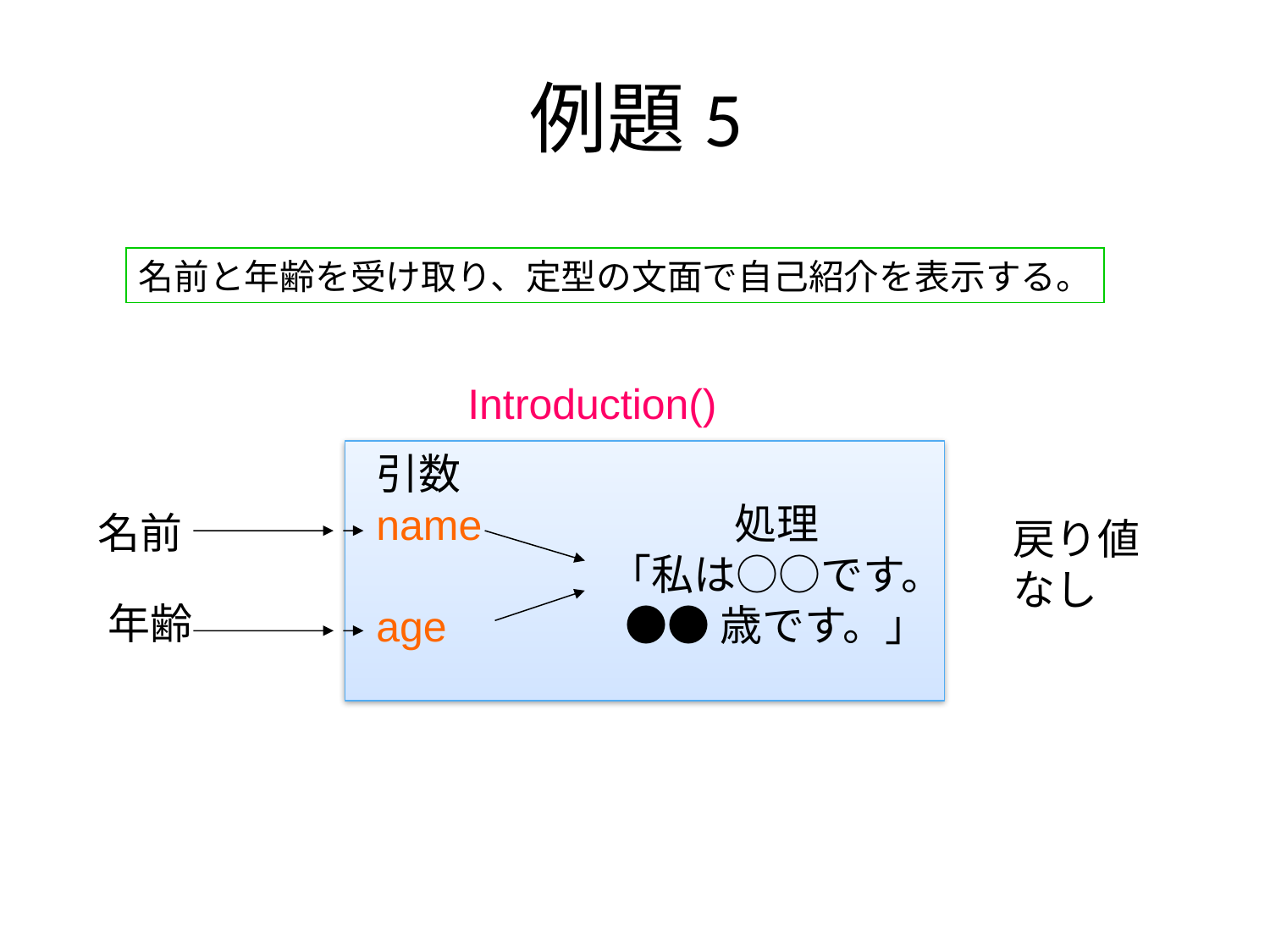

# 例題5
名前と年齢を受け取り、定型の文面で自己紹介を表示する。
Introduction()

引数
name

age
処理
「私は○○です。
●●歳です。」
名前
戻り値
なし

年齢